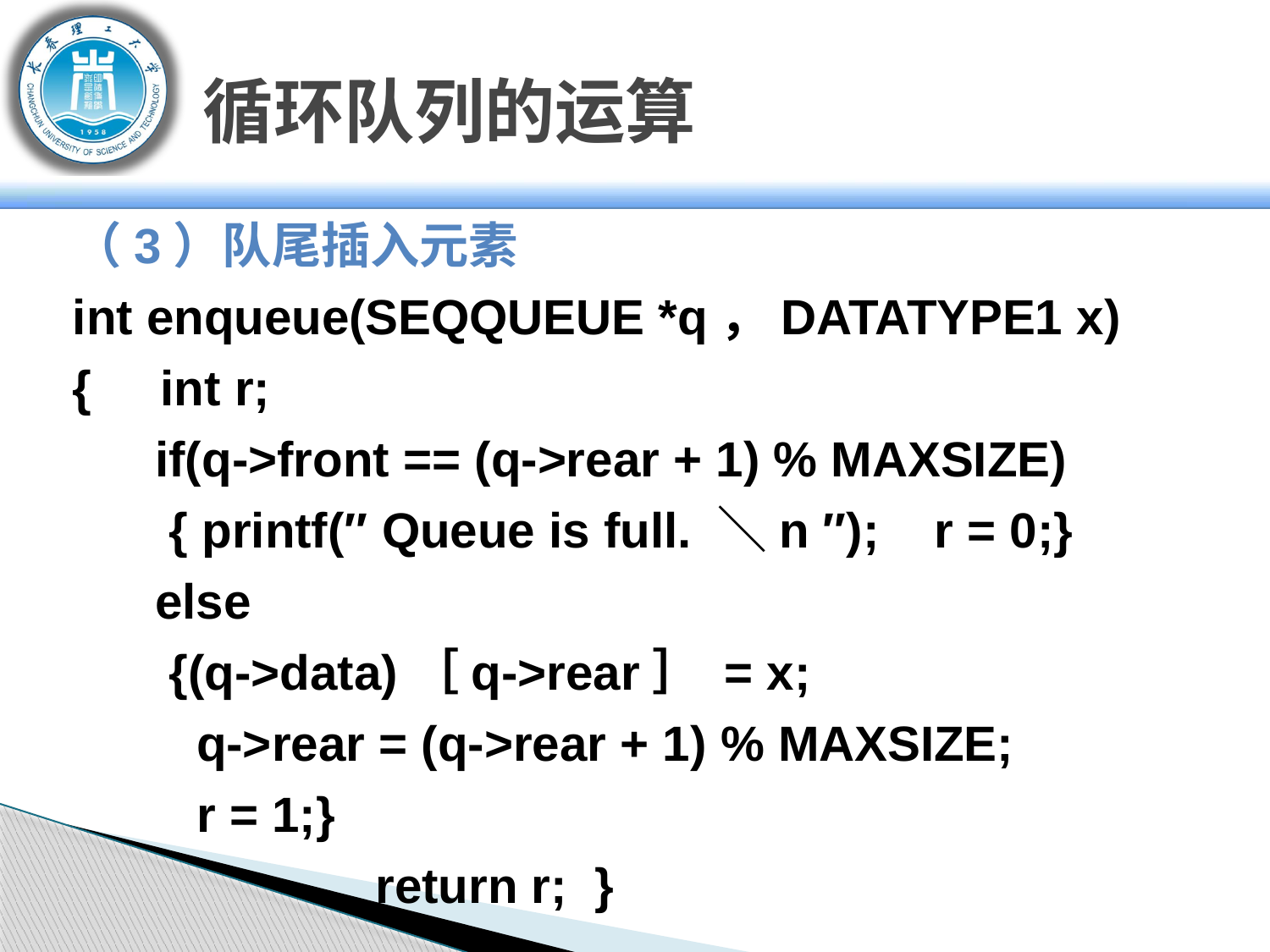

循环队列的运算
（3）队尾插入元素
int enqueue(SEQQUEUE *q，DATATYPE1 x)
{     int r;
      if(q->front == (q->rear + 1) % MAXSIZE)
       { printf(″ Queue is full. ＼n ″);    r = 0;}
      else
       {(q->data)［q->rear］ = x;
         q->rear = (q->rear + 1) % MAXSIZE;
         r = 1;}
                      return r;  }